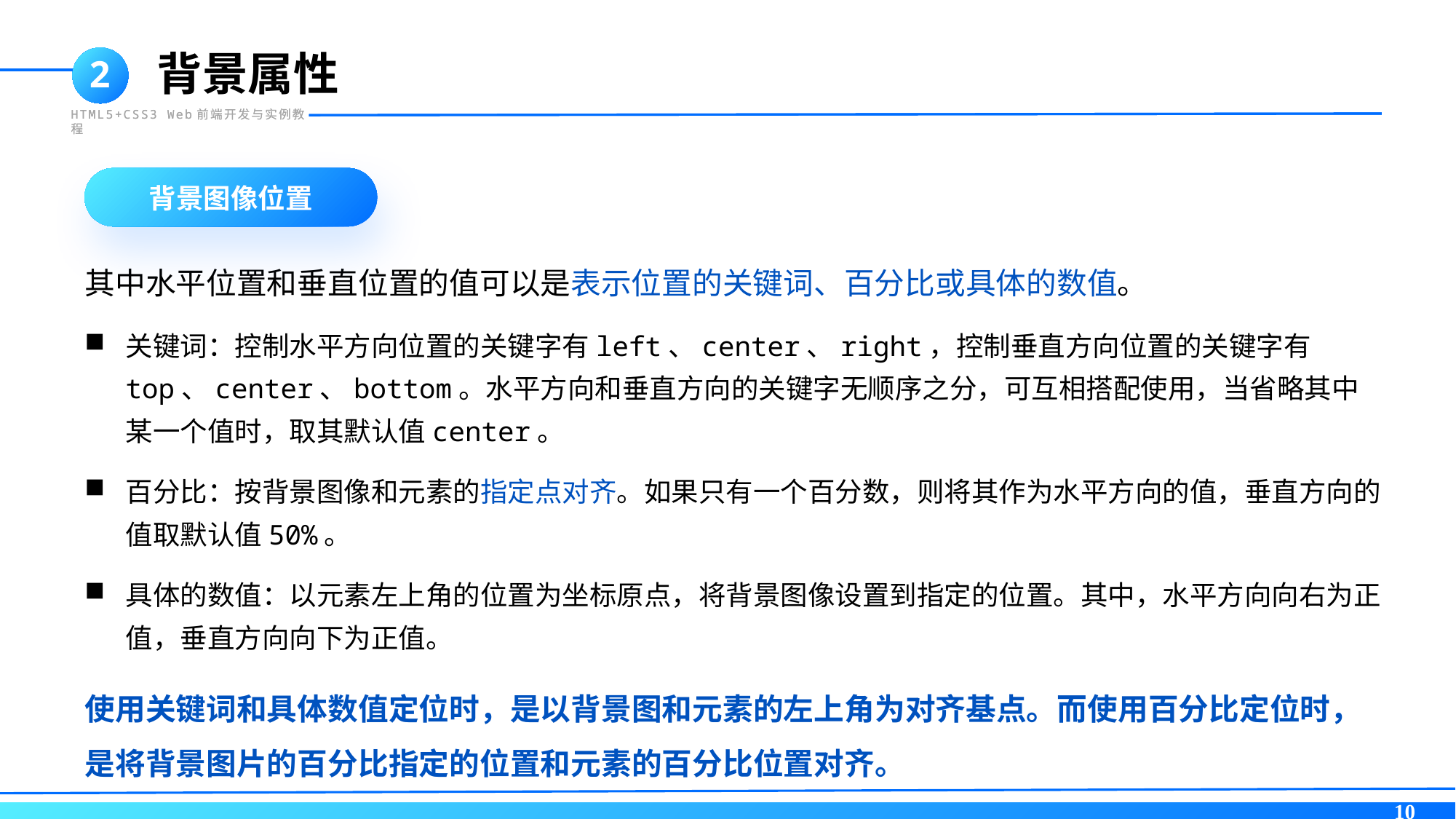

背景属性
2
HTML5+CSS3 Web前端开发与实例教程
背景图像位置
其中水平位置和垂直位置的值可以是表示位置的关键词、百分比或具体的数值。
关键词：控制水平方向位置的关键字有left、center、right，控制垂直方向位置的关键字有top、center、bottom。水平方向和垂直方向的关键字无顺序之分，可互相搭配使用，当省略其中某一个值时，取其默认值center。
百分比：按背景图像和元素的指定点对齐。如果只有一个百分数，则将其作为水平方向的值，垂直方向的值取默认值50%。
具体的数值：以元素左上角的位置为坐标原点，将背景图像设置到指定的位置。其中，水平方向向右为正值，垂直方向向下为正值。
使用关键词和具体数值定位时，是以背景图和元素的左上角为对齐基点。而使用百分比定位时，是将背景图片的百分比指定的位置和元素的百分比位置对齐。
10